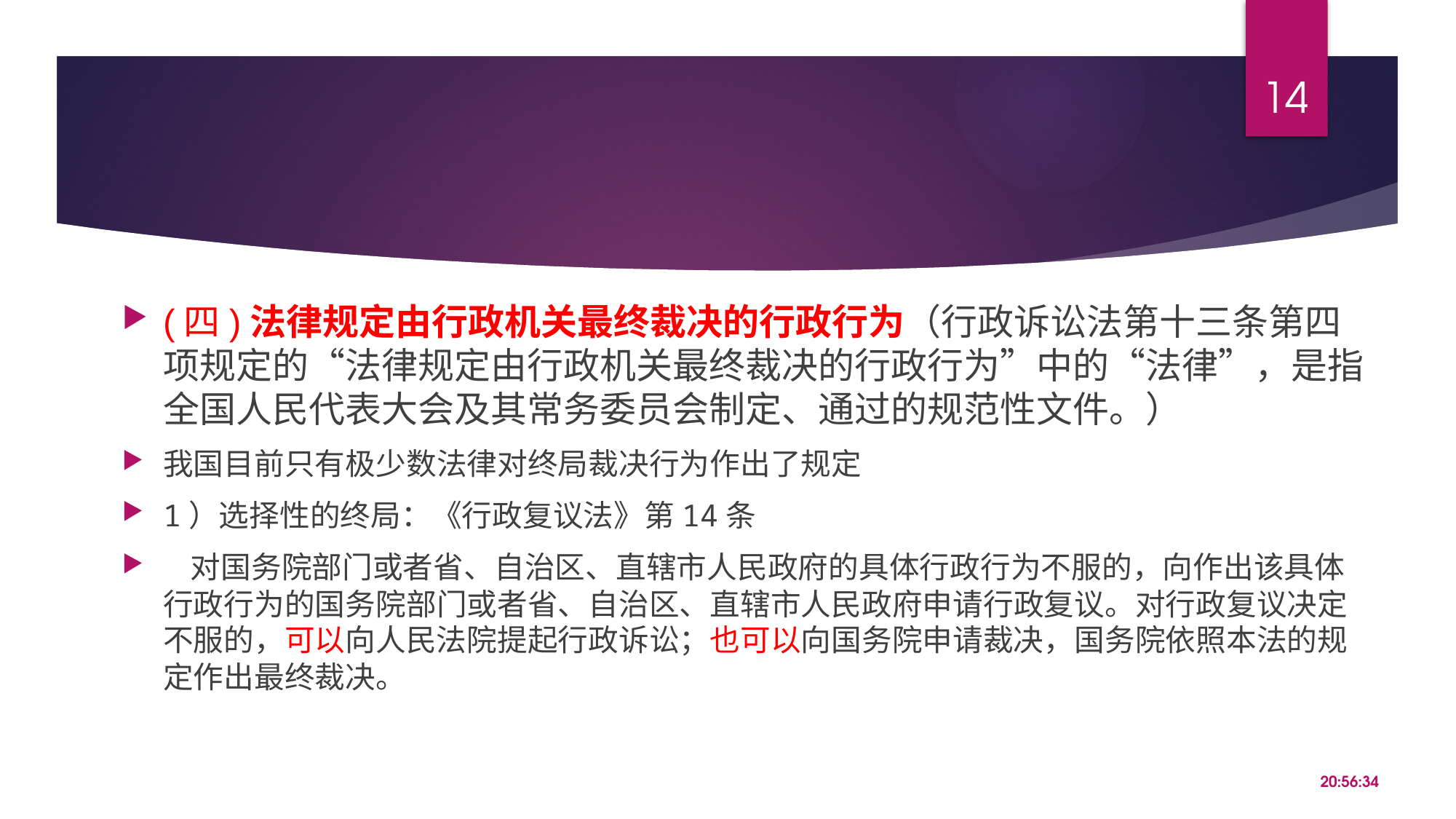

14
#
(四)法律规定由行政机关最终裁决的行政行为（行政诉讼法第十三条第四项规定的“法律规定由行政机关最终裁决的行政行为”中的“法律”，是指全国人民代表大会及其常务委员会制定、通过的规范性文件。）
我国目前只有极少数法律对终局裁决行为作出了规定
1）选择性的终局：《行政复议法》第14条
   对国务院部门或者省、自治区、直辖市人民政府的具体行政行为不服的，向作出该具体行政行为的国务院部门或者省、自治区、直辖市人民政府申请行政复议。对行政复议决定不服的，可以向人民法院提起行政诉讼；也可以向国务院申请裁决，国务院依照本法的规定作出最终裁决。

20:56:34